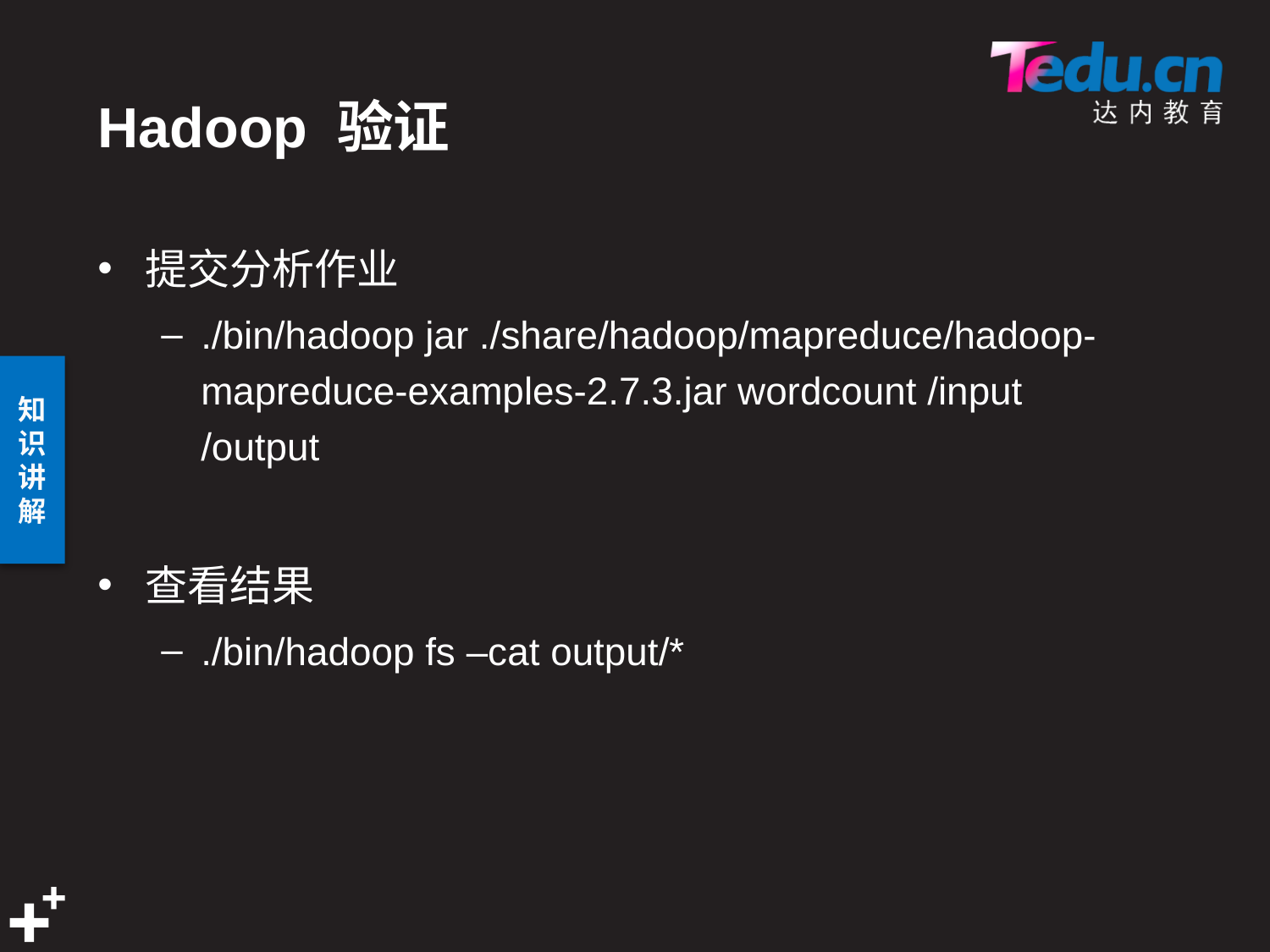

# Hadoop 验证
提交分析作业
./bin/hadoop jar ./share/hadoop/mapreduce/hadoop-mapreduce-examples-2.7.3.jar wordcount /input /output

查看结果
./bin/hadoop fs –cat output/*